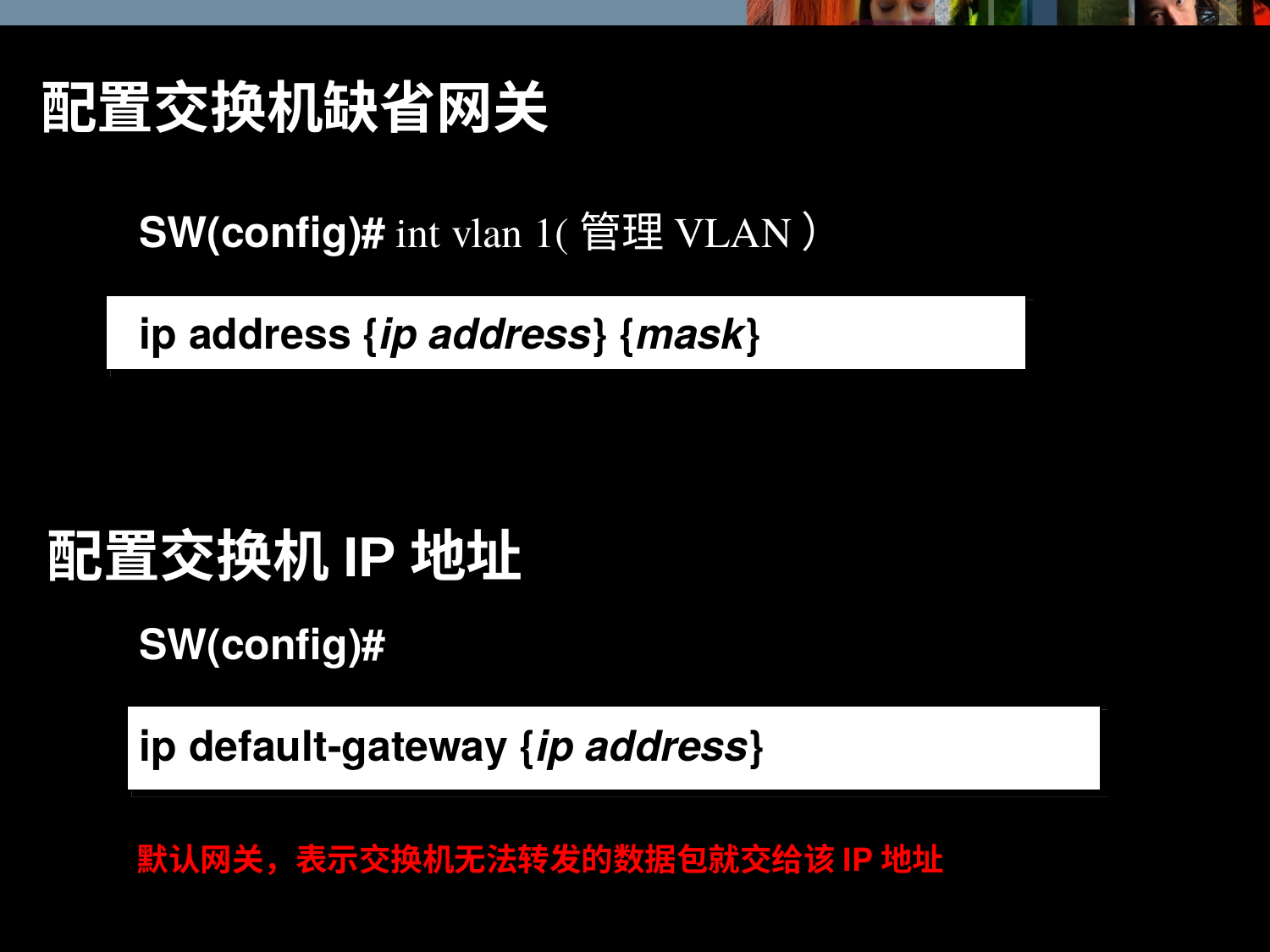

配置交换机缺省网关
SW(config)# int vlan 1(管理VLAN）

ip address {ip address} {mask}

配置交换机IP地址
SW(config)#

ip default-gateway {ip address}

默认网关，表示交换机无法转发的数据包就交给该IP地址